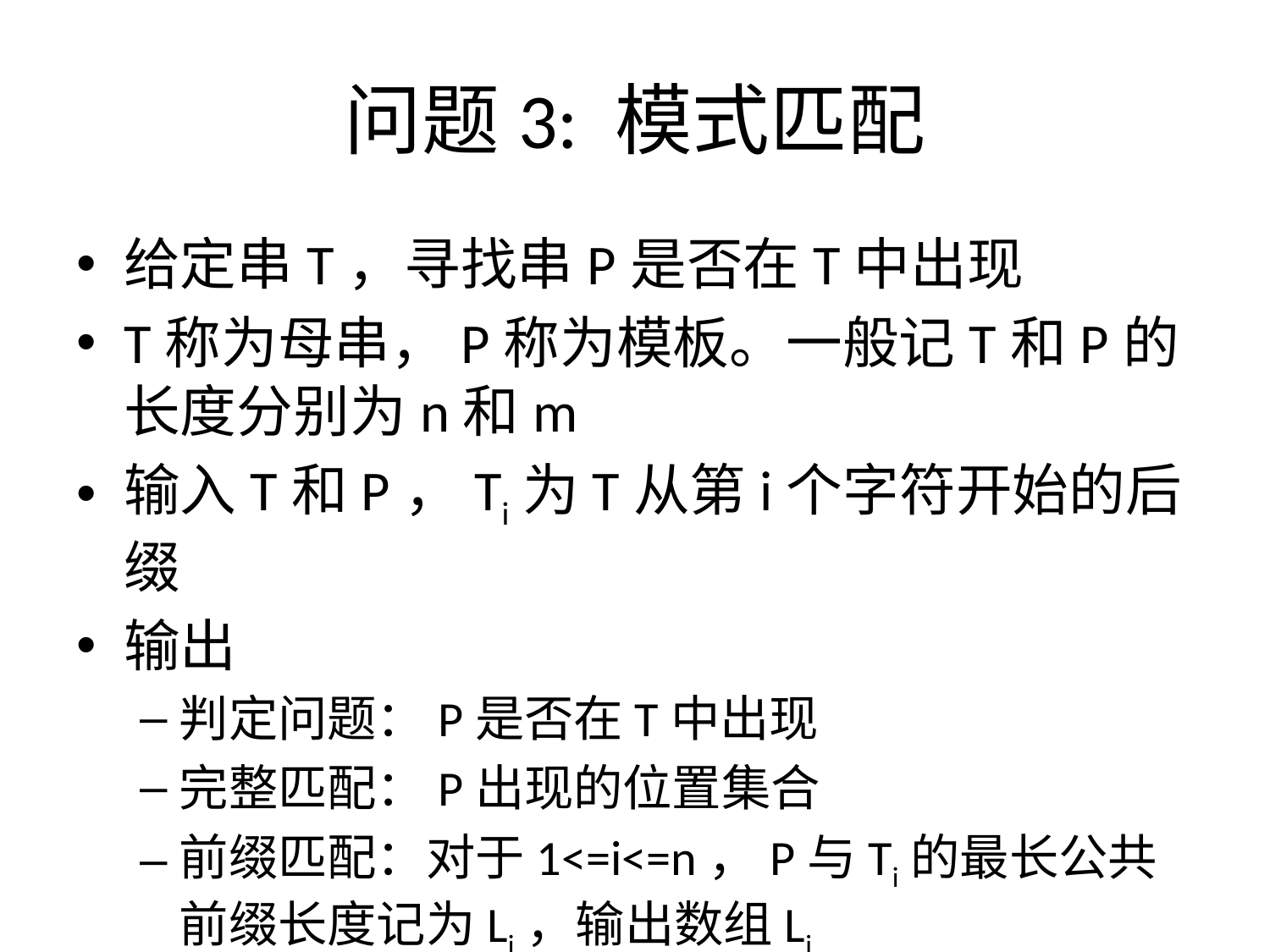

# 问题3: 模式匹配
给定串T，寻找串P是否在T中出现
T称为母串，P称为模板。一般记T和P的长度分别为n和m
输入T和P，Ti为T从第i个字符开始的后缀
输出
判定问题：P是否在T中出现
完整匹配：P出现的位置集合
前缀匹配：对于1<=i<=n，P与Ti的最长公共前缀长度记为Li，输出数组Li